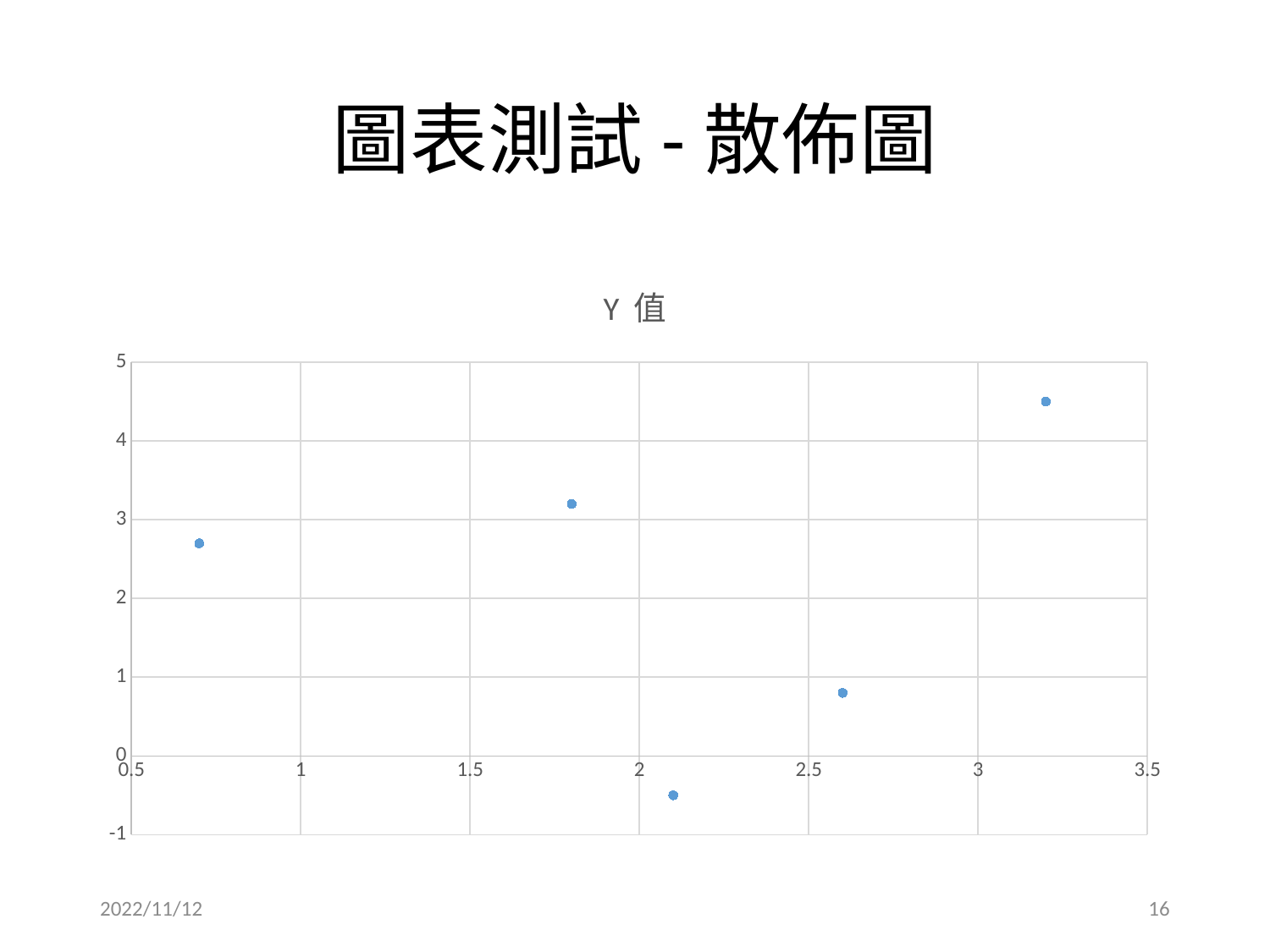

# 圖表測試-散佈圖

### Chart:

| Category | Y 值 |
|---|---|
2022/11/12
16